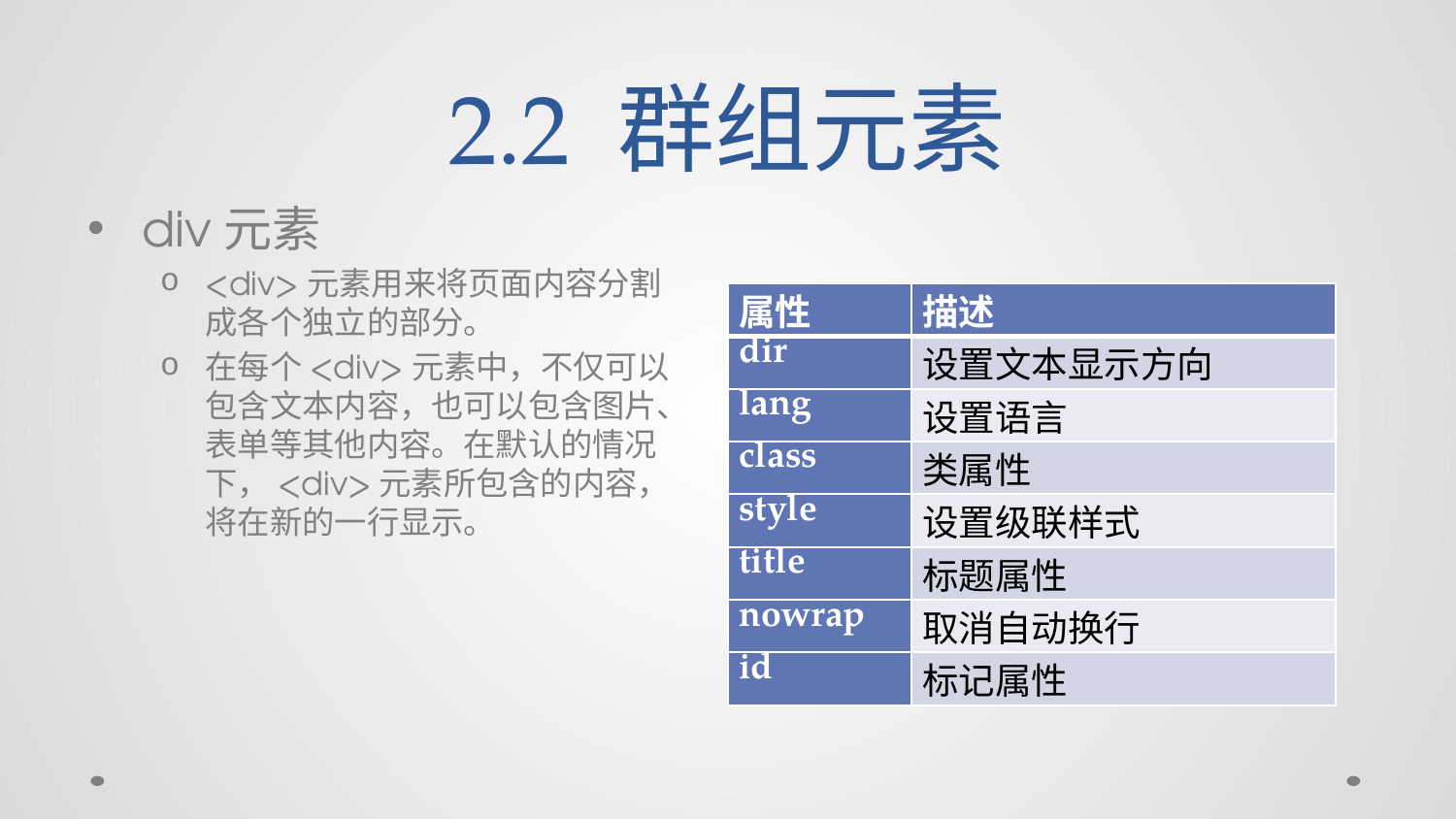

# 2.2 群组元素
div元素
<div>元素用来将页面内容分割成各个独立的部分。
在每个<div>元素中，不仅可以包含文本内容，也可以包含图片、表单等其他内容。在默认的情况下，<div>元素所包含的内容，将在新的一行显示。
| 属性 | 描述 |
| --- | --- |
| dir | 设置文本显示方向 |
| lang | 设置语言 |
| class | 类属性 |
| style | 设置级联样式 |
| title | 标题属性 |
| nowrap | 取消自动换行 |
| id | 标记属性 |